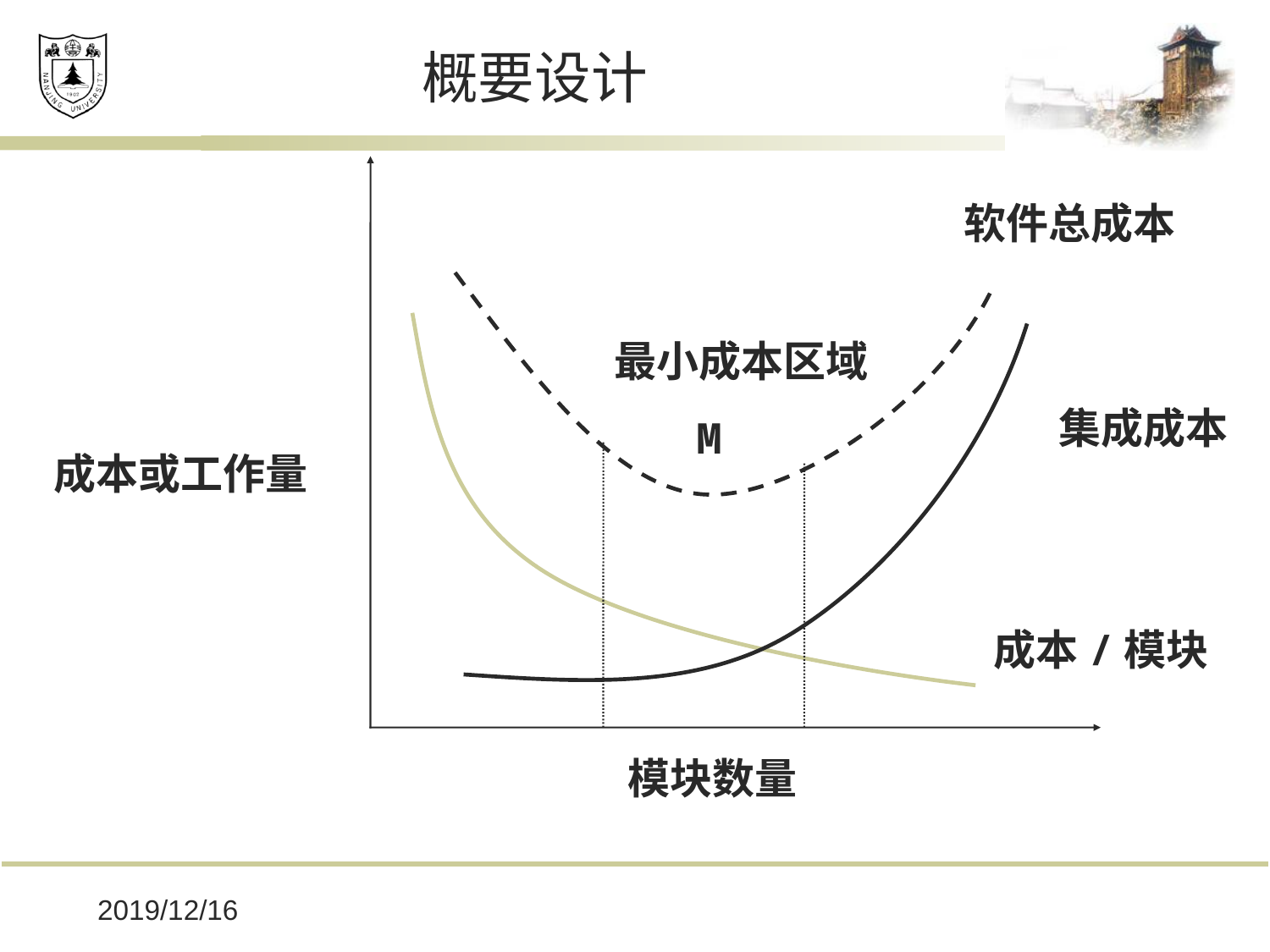

# 概要设计

软件总成本

最小成本区域
集成成本
M
成本或工作量

成本/模块

模块数量
2019/12/16